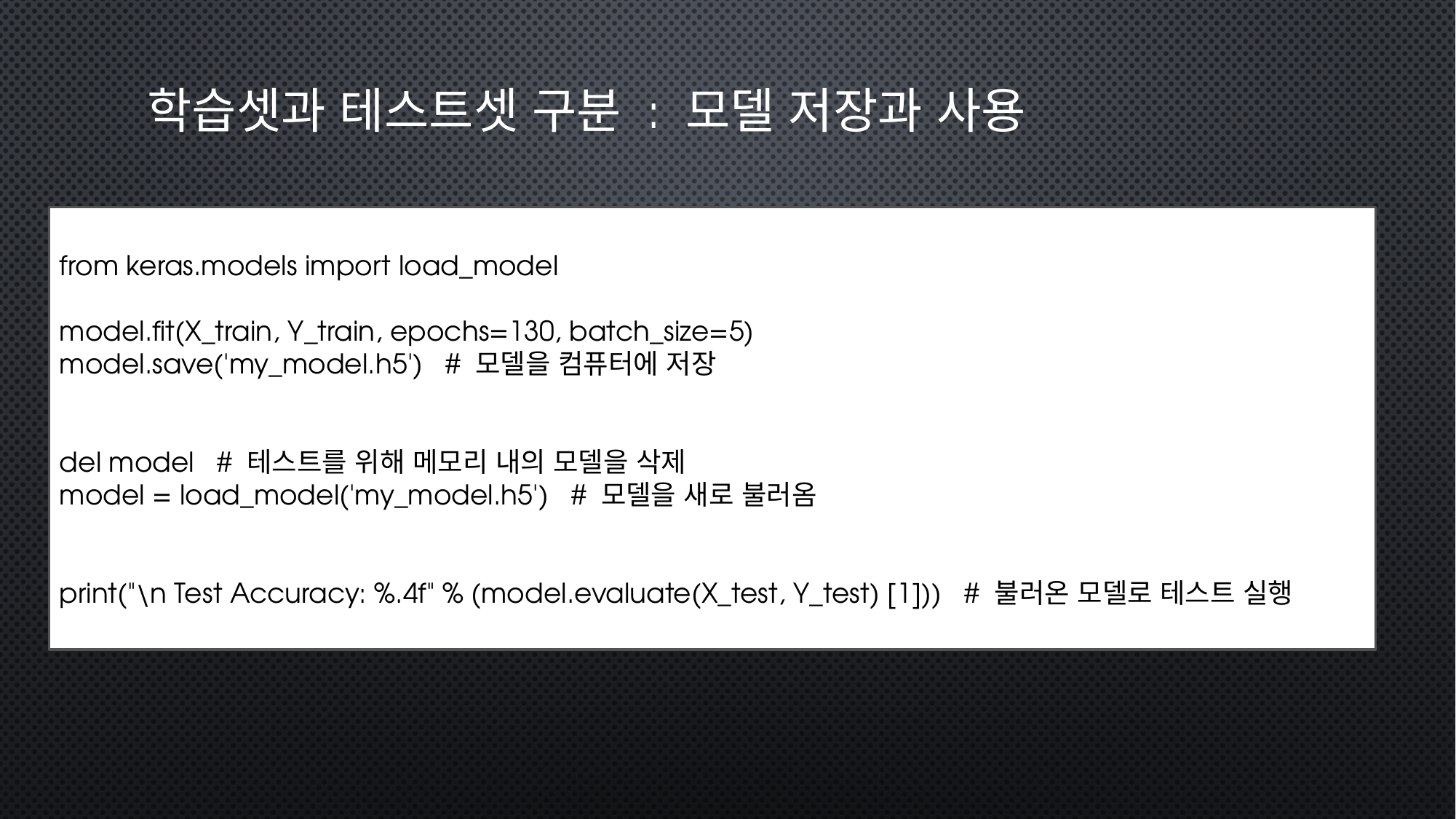

# 학습셋과 테스트셋 구분 : 모델 저장과 사용
from keras.models import load_model
model.fit(X_train, Y_train, epochs=130, batch_size=5)
model.save('my_model.h5')   # 모델을 컴퓨터에 저장

del model   # 테스트를 위해 메모리 내의 모델을 삭제
model = load_model('my_model.h5')   # 모델을 새로 불러옴

print("\n Test Accuracy: %.4f" % (model.evaluate(X_test, Y_test) [1]))   # 불러온 모델로 테스트 실행